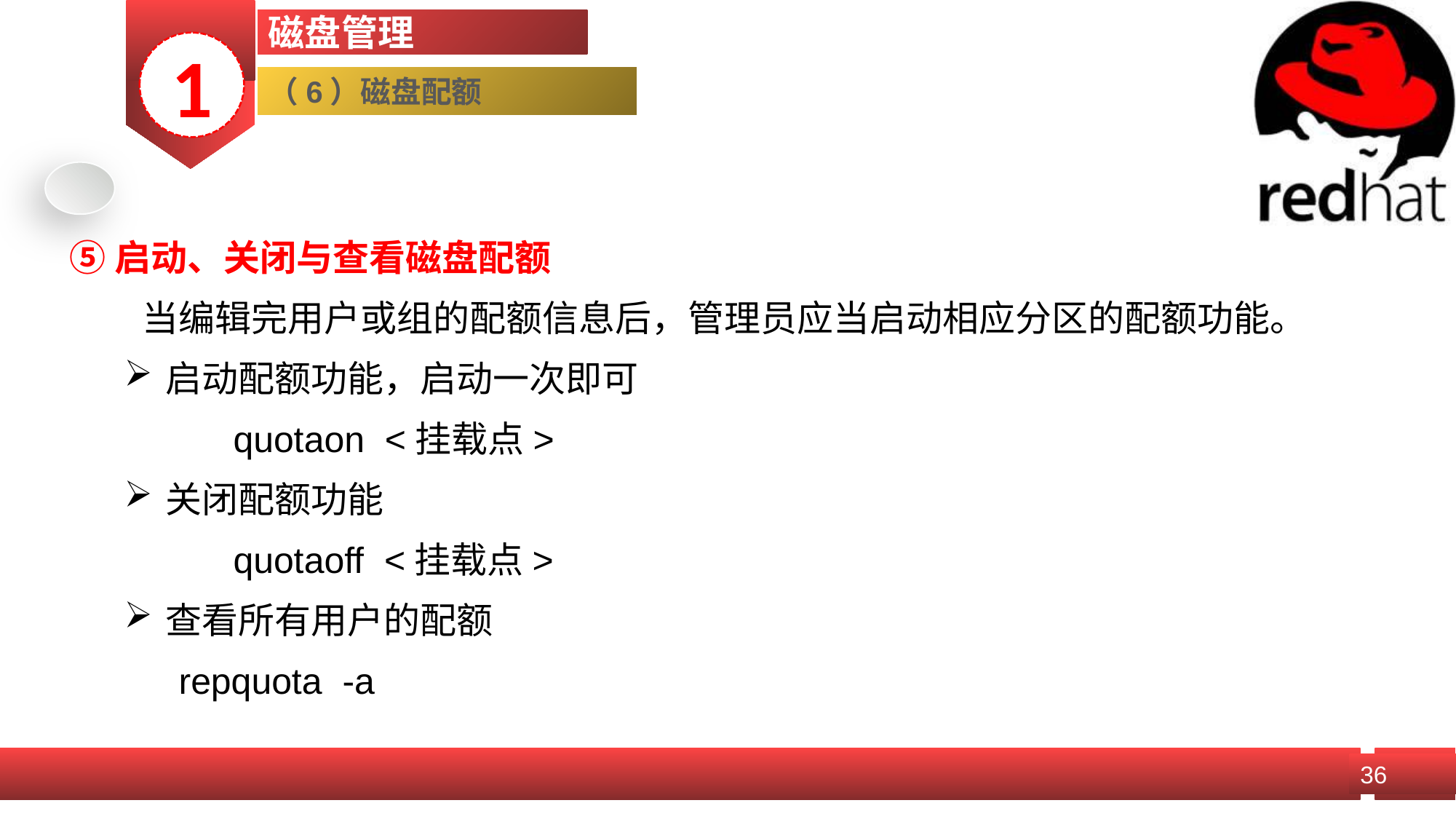

磁盘管理
1
（6）磁盘配额

⑤启动、关闭与查看磁盘配额
当编辑完用户或组的配额信息后，管理员应当启动相应分区的配额功能。
启动配额功能，启动一次即可
	quotaon  <挂载点>
关闭配额功能
	quotaoff  <挂载点>
查看所有用户的配额
	repquota  -a